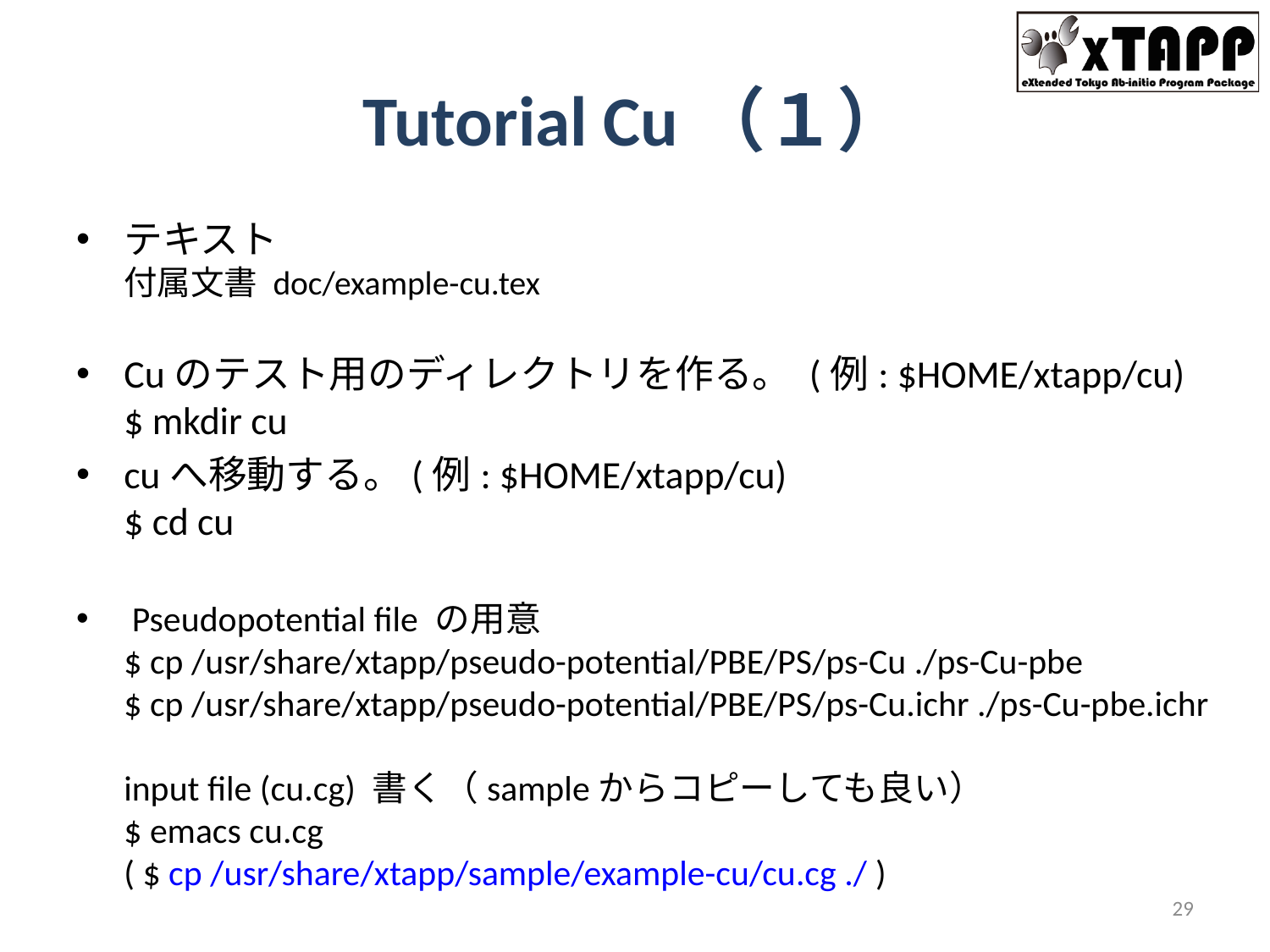

# Tutorial Cu（１）
テキスト
付属文書 doc/example-cu.tex
Cuのテスト用のディレクトリを作る。 (例: $HOME/xtapp/cu)
$ mkdir cu
cuへ移動する。(例: $HOME/xtapp/cu)
$ cd cu
 Pseudopotential file の用意
$ cp /usr/share/xtapp/pseudo-potential/PBE/PS/ps-Cu ./ps-Cu-pbe
$ cp /usr/share/xtapp/pseudo-potential/PBE/PS/ps-Cu.ichr ./ps-Cu-pbe.ichr
input file (cu.cg) 書く（sampleからコピーしても良い）
$ emacs cu.cg
( $ cp /usr/share/xtapp/sample/example-cu/cu.cg ./ )
29